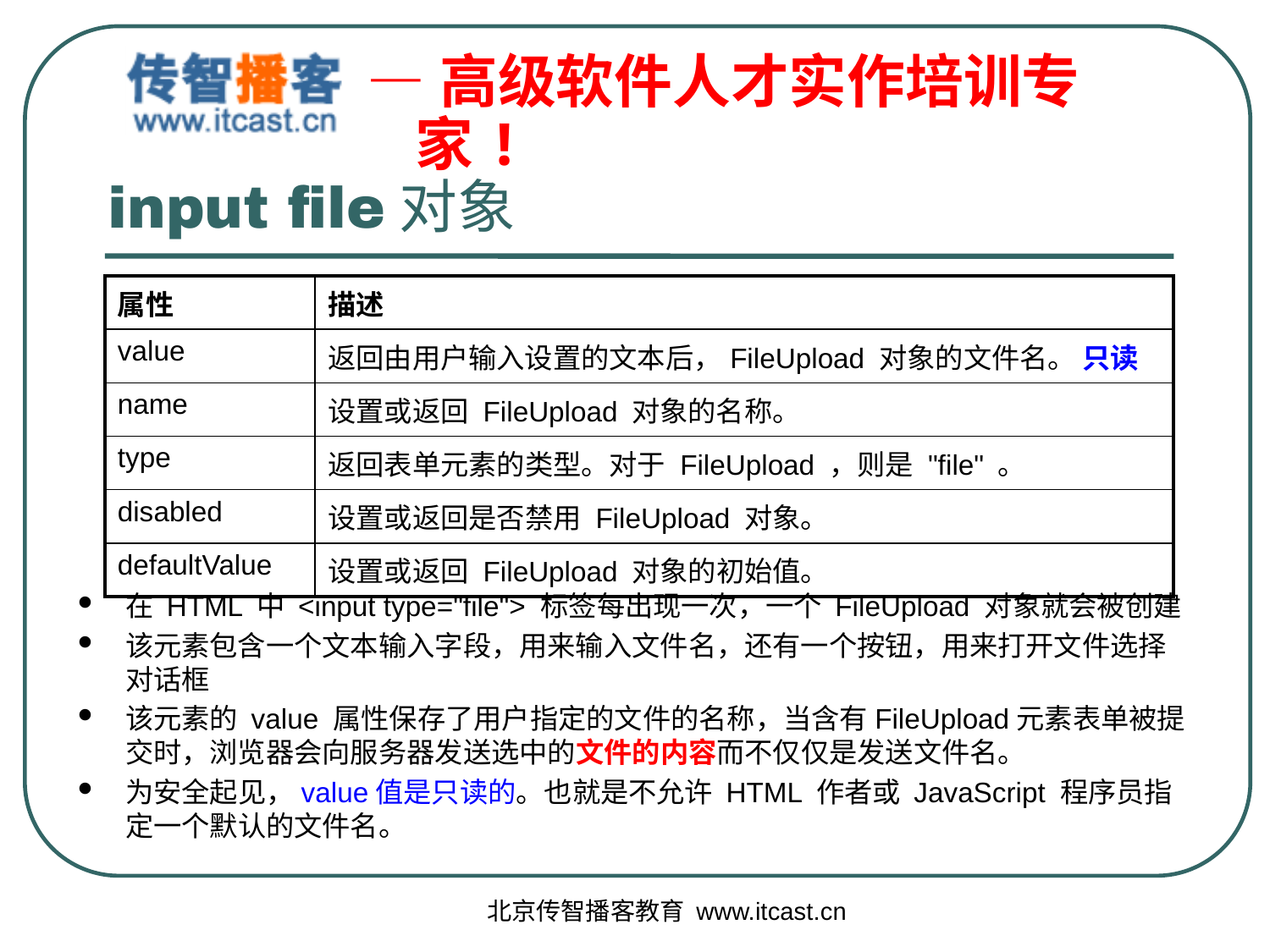

# input file对象
| 属性 | 描述 |
| --- | --- |
| value | 返回由用户输入设置的文本后，FileUpload 对象的文件名。 只读 |
| name | 设置或返回 FileUpload 对象的名称。 |
| type | 返回表单元素的类型。对于 FileUpload ，则是 "file" 。 |
| disabled | 设置或返回是否禁用 FileUpload 对象。 |
| defaultValue | 设置或返回 FileUpload 对象的初始值。 |
在 HTML 中 <input type="file"> 标签每出现一次，一个 FileUpload 对象就会被创建
该元素包含一个文本输入字段，用来输入文件名，还有一个按钮，用来打开文件选择对话框
该元素的 value 属性保存了用户指定的文件的名称，当含有FileUpload元素表单被提交时，浏览器会向服务器发送选中的文件的内容而不仅仅是发送文件名。
为安全起见，value值是只读的。也就是不允许 HTML 作者或 JavaScript 程序员指定一个默认的文件名。